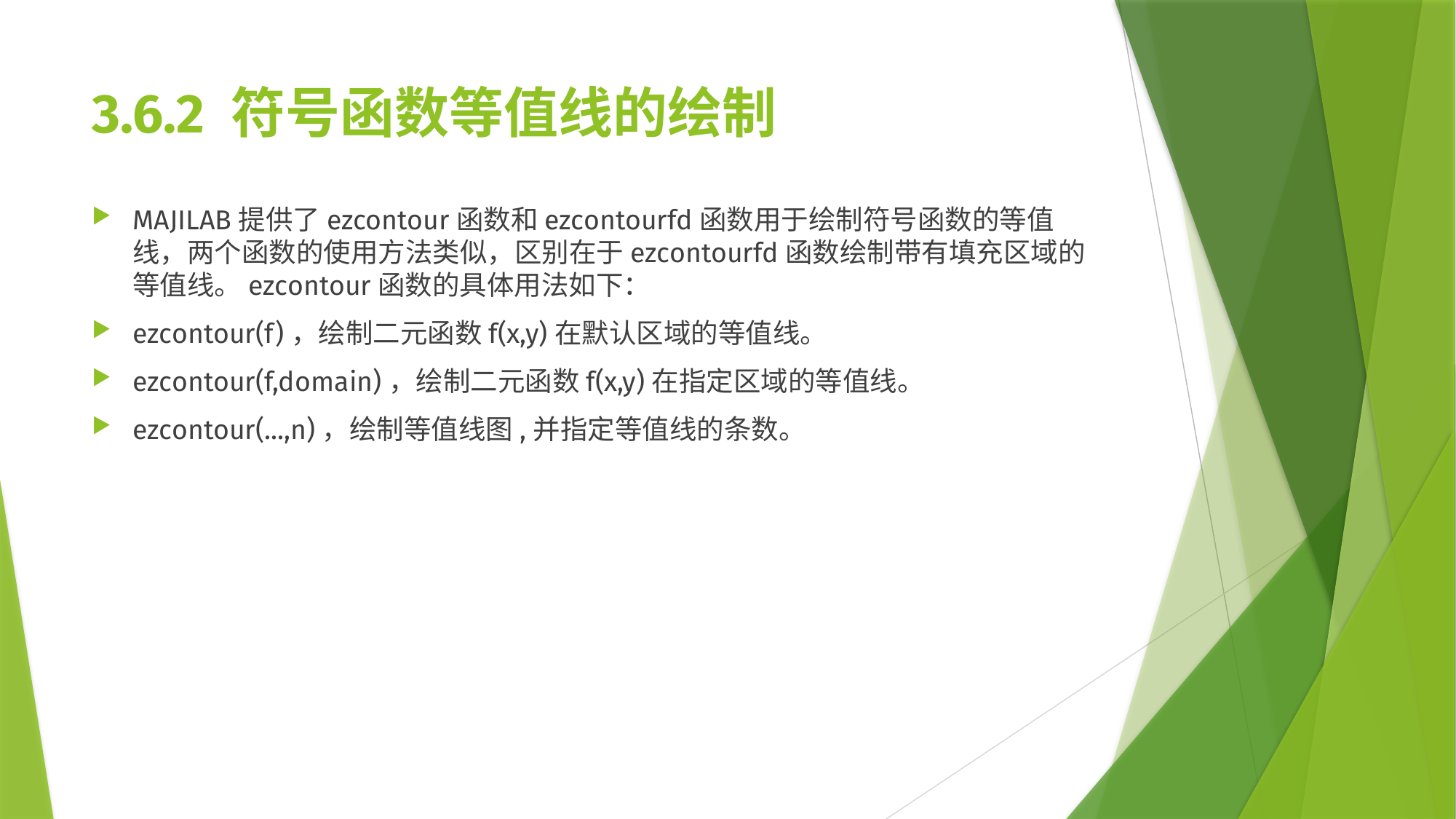

# 3.6.2 符号函数等值线的绘制
MAJILAB提供了ezcontour函数和ezcontourfd函数用于绘制符号函数的等值线，两个函数的使用方法类似，区别在于ezcontourfd函数绘制带有填充区域的等值线。ezcontour函数的具体用法如下：
ezcontour(f)，绘制二元函数f(x,y)在默认区域的等值线。
ezcontour(f,domain)，绘制二元函数f(x,y)在指定区域的等值线。
ezcontour(...,n)，绘制等值线图,并指定等值线的条数。